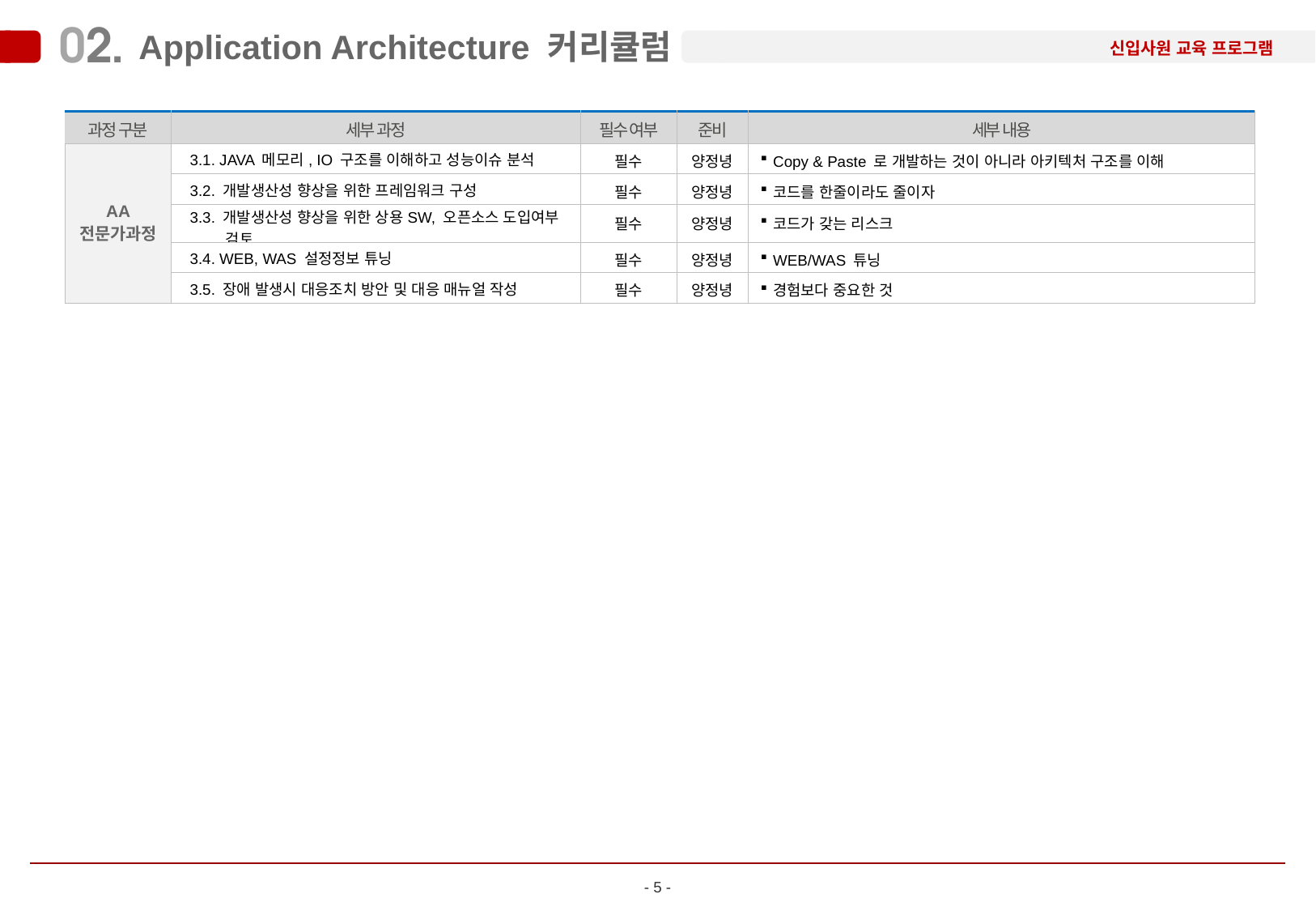

02.
Application Architecture 커리큘럼
| 과정 구분 | 세부 과정 | 필수 여부 | 준비 | 세부 내용 |
| --- | --- | --- | --- | --- |
| AA 전문가과정 | 3.1. JAVA 메모리, IO 구조를 이해하고 성능이슈 분석 | 필수 | 양정녕 | Copy & Paste 로 개발하는 것이 아니라 아키텍처 구조를 이해 |
|  | 3.2. 개발생산성 향상을 위한 프레임워크 구성 | 필수 | 양정녕 | 코드를 한줄이라도 줄이자 |
|  | 3.3. 개발생산성 향상을 위한 상용SW, 오픈소스 도입여부 검토 | 필수 | 양정녕 | 코드가 갖는 리스크 |
|  | 3.4. WEB, WAS 설정정보 튜닝 | 필수 | 양정녕 | WEB/WAS 튜닝 |
|  | 3.5. 장애 발생시 대응조치 방안 및 대응 매뉴얼 작성 | 필수 | 양정녕 | 경험보다 중요한 것 |